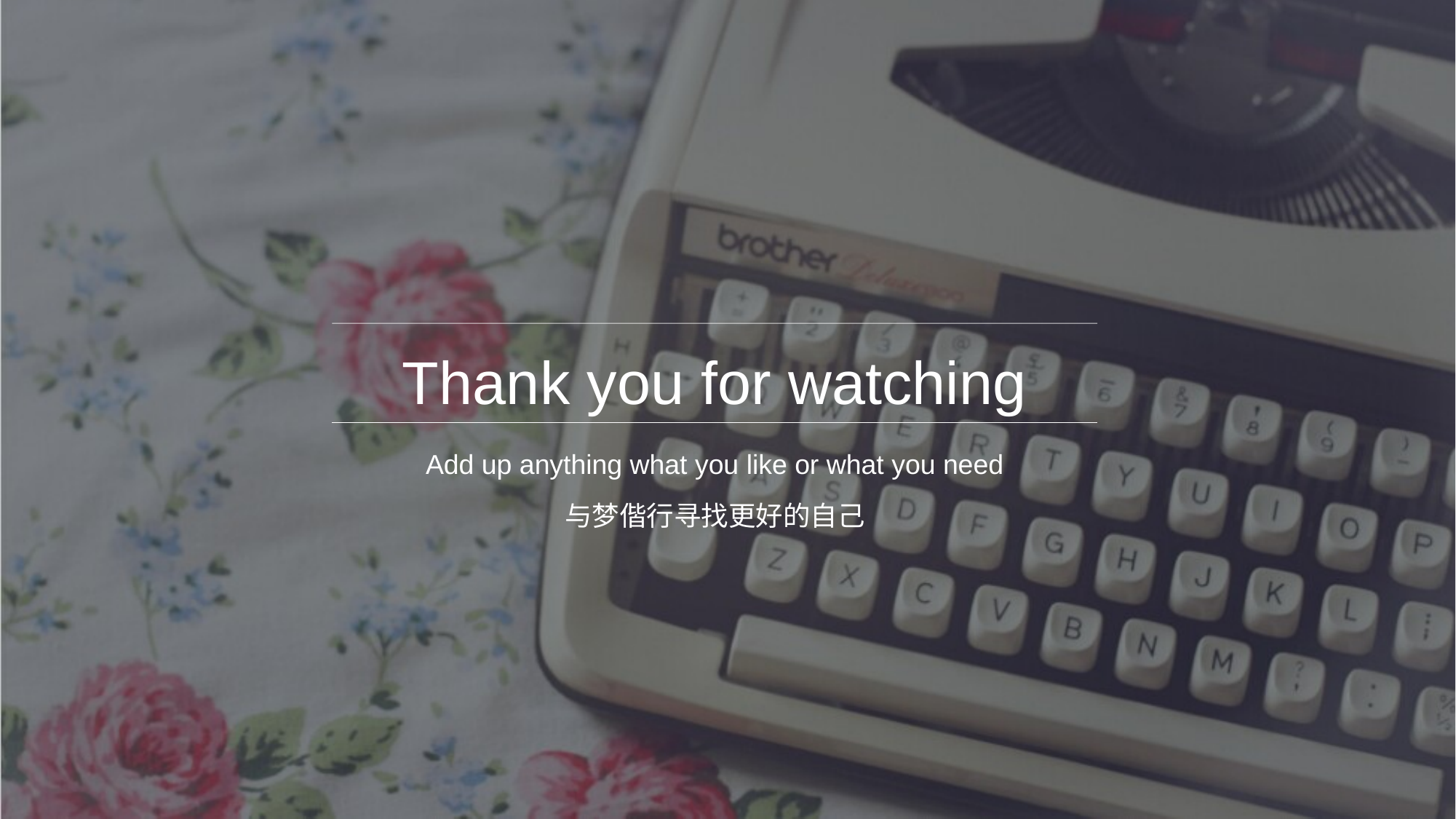

# Thank you for watching
Add up anything what you like or what you need
与梦偕行寻找更好的自己